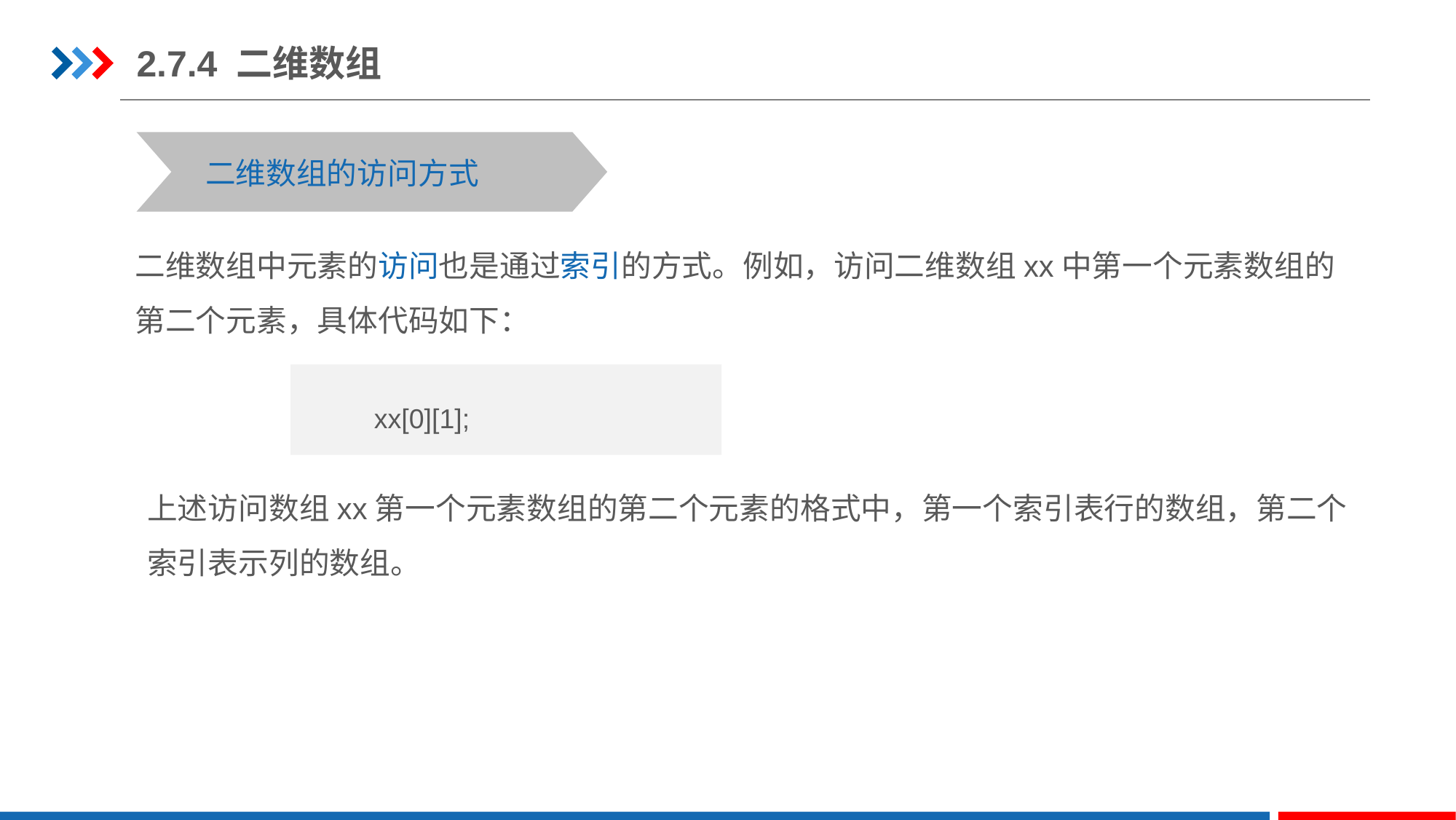

2.7.4 二维数组

二维数组的访问方式
二维数组中元素的访问也是通过索引的方式。例如，访问二维数组xx中第一个元素数组的第二个元素，具体代码如下：
xx[0][1];
上述访问数组xx第一个元素数组的第二个元素的格式中，第一个索引表行的数组，第二个索引表示列的数组。